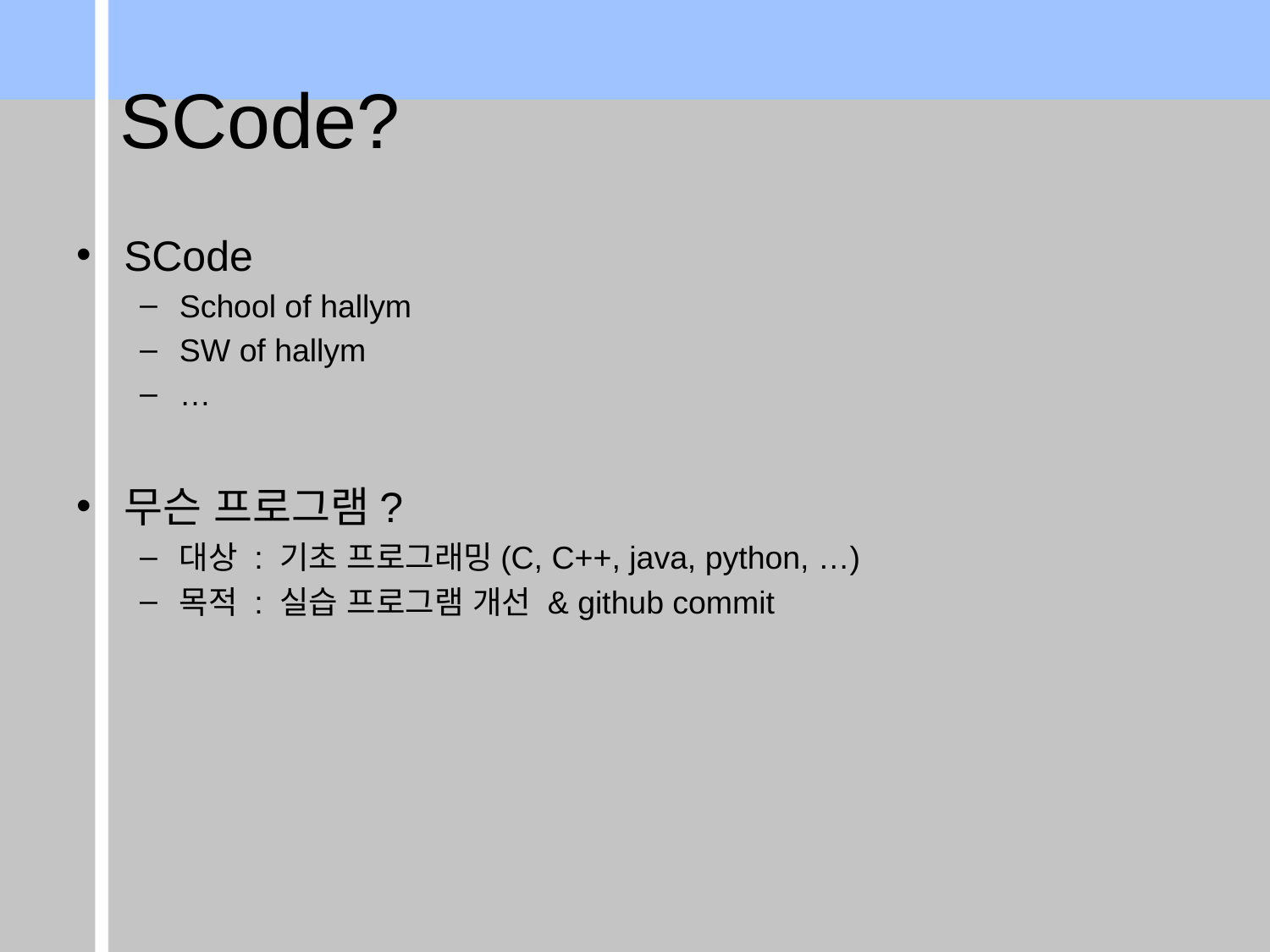

# SCode?
SCode
School of hallym
SW of hallym
…

무슨 프로그램?
대상 : 기초 프로그래밍(C, C++, java, python, …)
목적 : 실습 프로그램 개선 & github commit